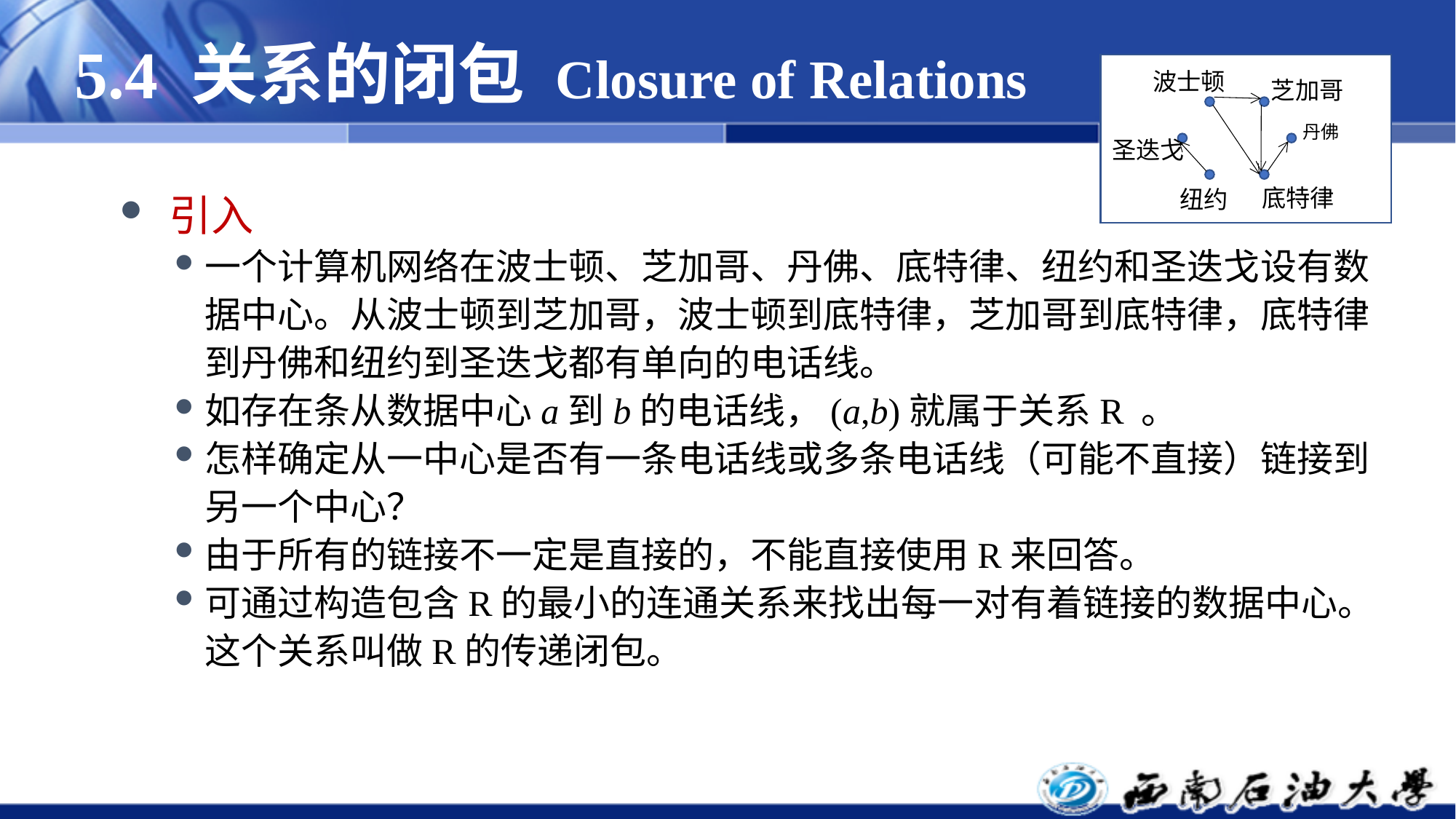

# 5.4 关系的闭包 Closure of Relations

波士顿
芝加哥

丹佛
圣迭戈
底特律
纽约
 引入
一个计算机网络在波士顿、芝加哥、丹佛、底特律、纽约和圣迭戈设有数据中心。从波士顿到芝加哥，波士顿到底特律，芝加哥到底特律，底特律到丹佛和纽约到圣迭戈都有单向的电话线。
如存在条从数据中心a到b的电话线，(a,b)就属于关系R 。
怎样确定从一中心是否有一条电话线或多条电话线（可能不直接）链接到另一个中心？
由于所有的链接不一定是直接的，不能直接使用R来回答。
可通过构造包含R的最小的连通关系来找出每一对有着链接的数据中心。这个关系叫做R的传递闭包。